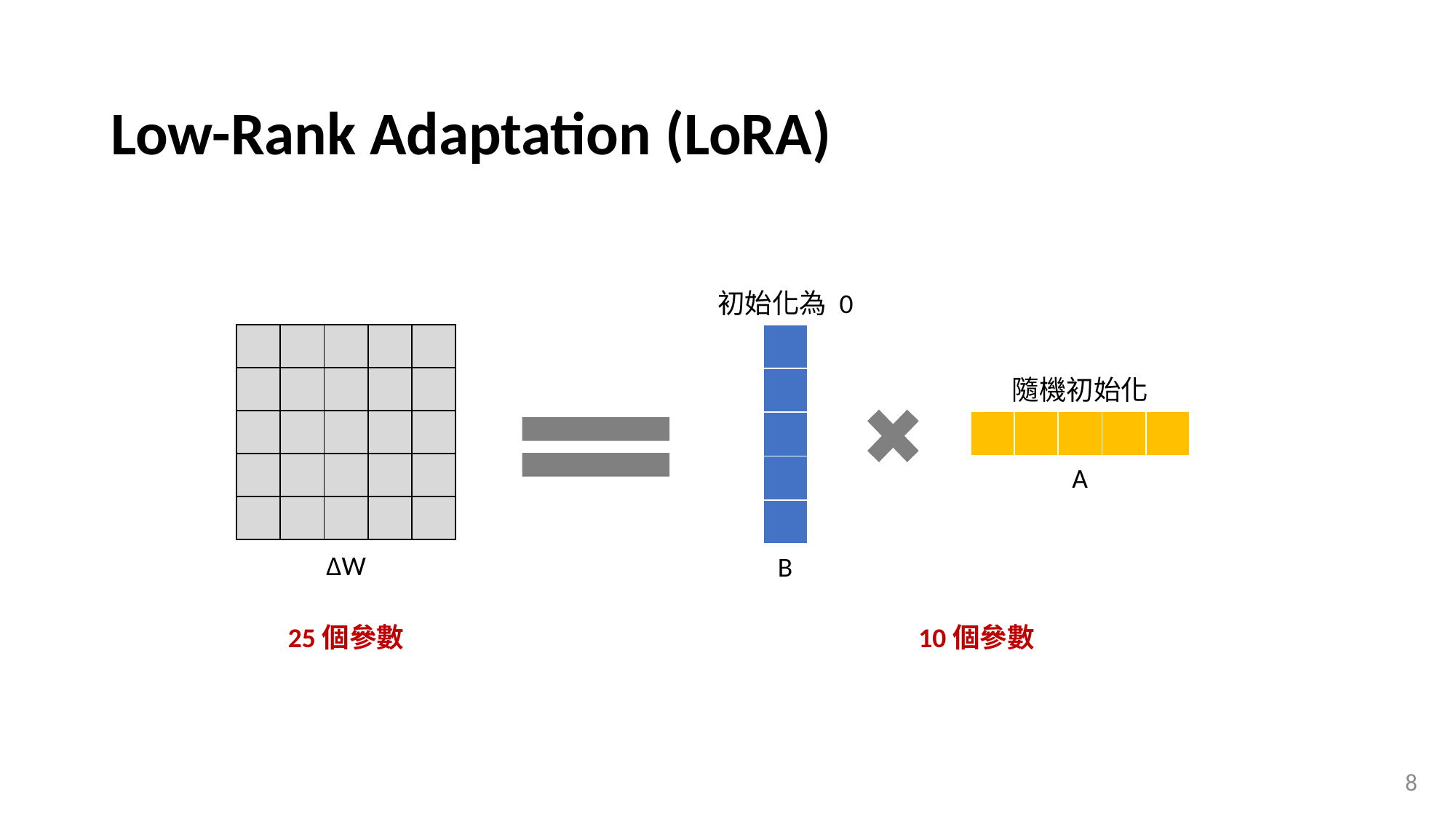

# Low-Rank Adaptation (LoRA)
初始化為 0
|  |  |  |  |  |
| --- | --- | --- | --- | --- |
|  |  |  |  |  |
|  |  |  |  |  |
|  |  |  |  |  |
|  |  |  |  |  |
|  |
| --- |
|  |
|  |
|  |
|  |
隨機初始化

|  |  |  |  |  |
| --- | --- | --- | --- | --- |
A
ΔW
B
25個參數
10個參數
8